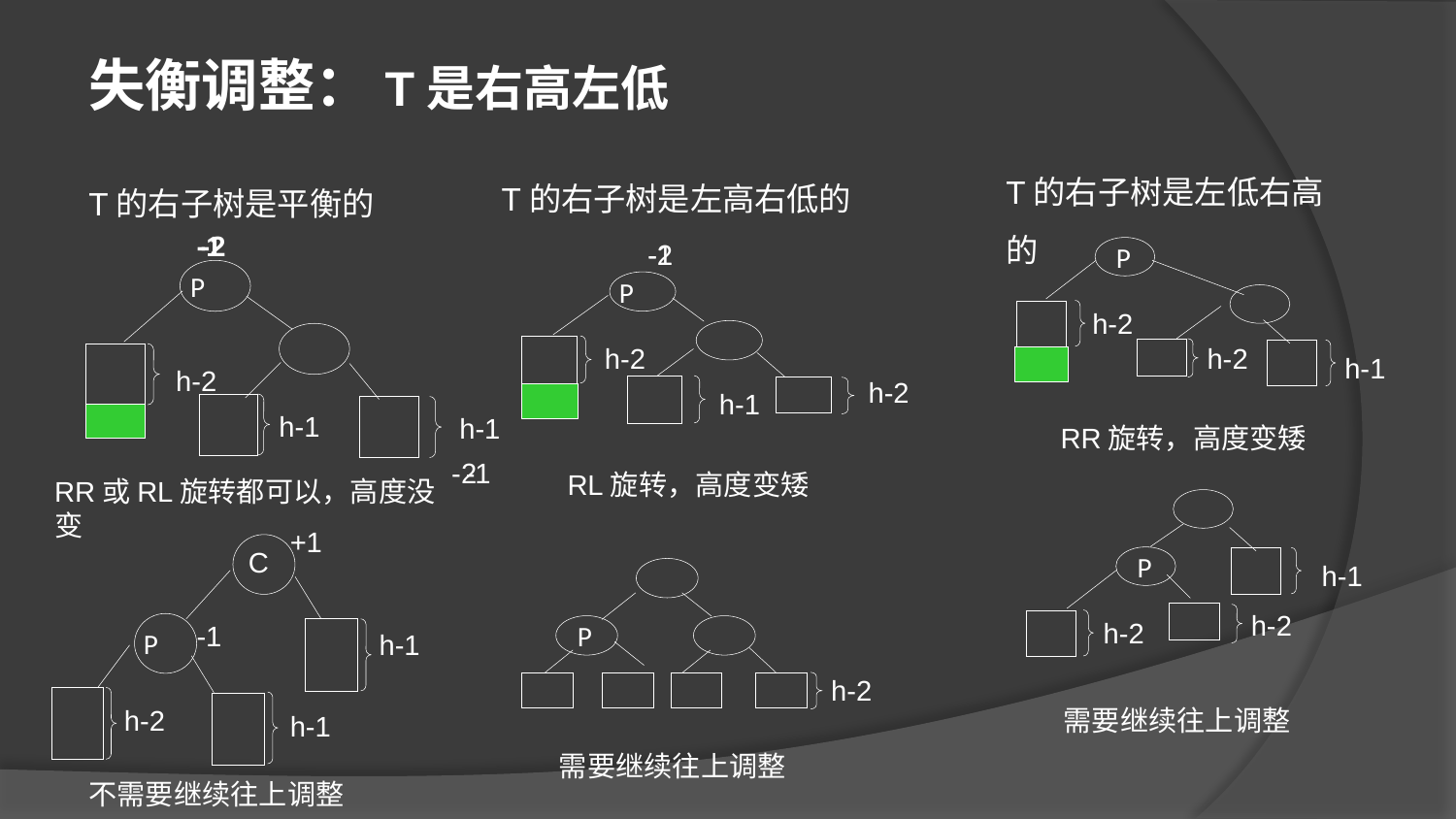

失衡调整：T是右高左低
T的右子树是左低右高的
T的右子树是左高右低的
T的右子树是平衡的
-1
-2
-2
-1
  P

h-2

h-2

h-1
P

h-2

h-1
P

h-2

h-2

h-1
h-1
RR旋转，高度变矮
-2
-1
RR或RL旋转都可以，高度没变
RL旋转，高度变矮

  P

h-1

h-2

h-2
+1

C

P
-1

h-1

h-2
h-1

  P

h-2
需要继续往上调整
需要继续往上调整
不需要继续往上调整